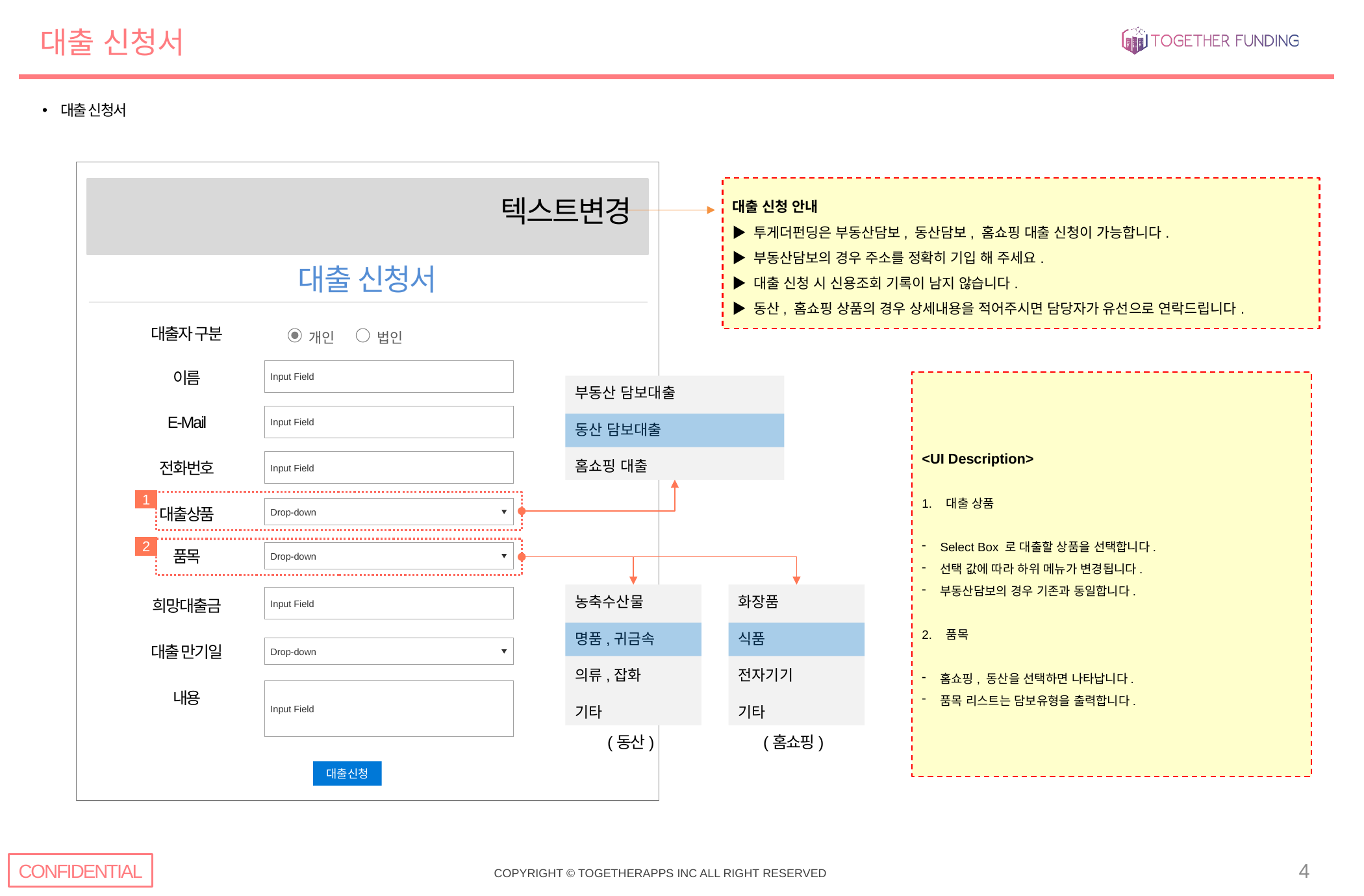

# 대출 신청서
대출 신청서

대출 신청 안내
▶ 투게더펀딩은 부동산담보, 동산담보, 홈쇼핑 대출 신청이 가능합니다.
▶ 부동산담보의 경우 주소를 정확히 기입 해 주세요.
▶ 대출 신청 시 신용조회 기록이 남지 않습니다.
▶ 동산, 홈쇼핑 상품의 경우 상세내용을 적어주시면 담당자가 유선으로 연락드립니다.

텍스트변경
대출 신청서
대출자 구분
개인

법인

Input Field
이름
<UI Description>

대출 상품

Select Box 로 대출할 상품을 선택합니다.
선택 값에 따라 하위 메뉴가 변경됩니다.
부동산담보의 경우 기존과 동일합니다.

품목

홈쇼핑, 동산을 선택하면 나타납니다.
품목 리스트는 담보유형을 출력합니다.
부동산 담보대출
동산 담보대출
홈쇼핑 대출

Input Field
E-Mail
Input Field
전화번호
1

Drop-down

대출상품
2

품목
Drop-down

농축수산물
명품,귀금속
의류,잡화
기타

화장품
식품
전자기기
기타

Input Field
희망대출금
대출 만기일
Drop-down

Input Field
내용
(동산)
(홈쇼핑)
대출신청
4